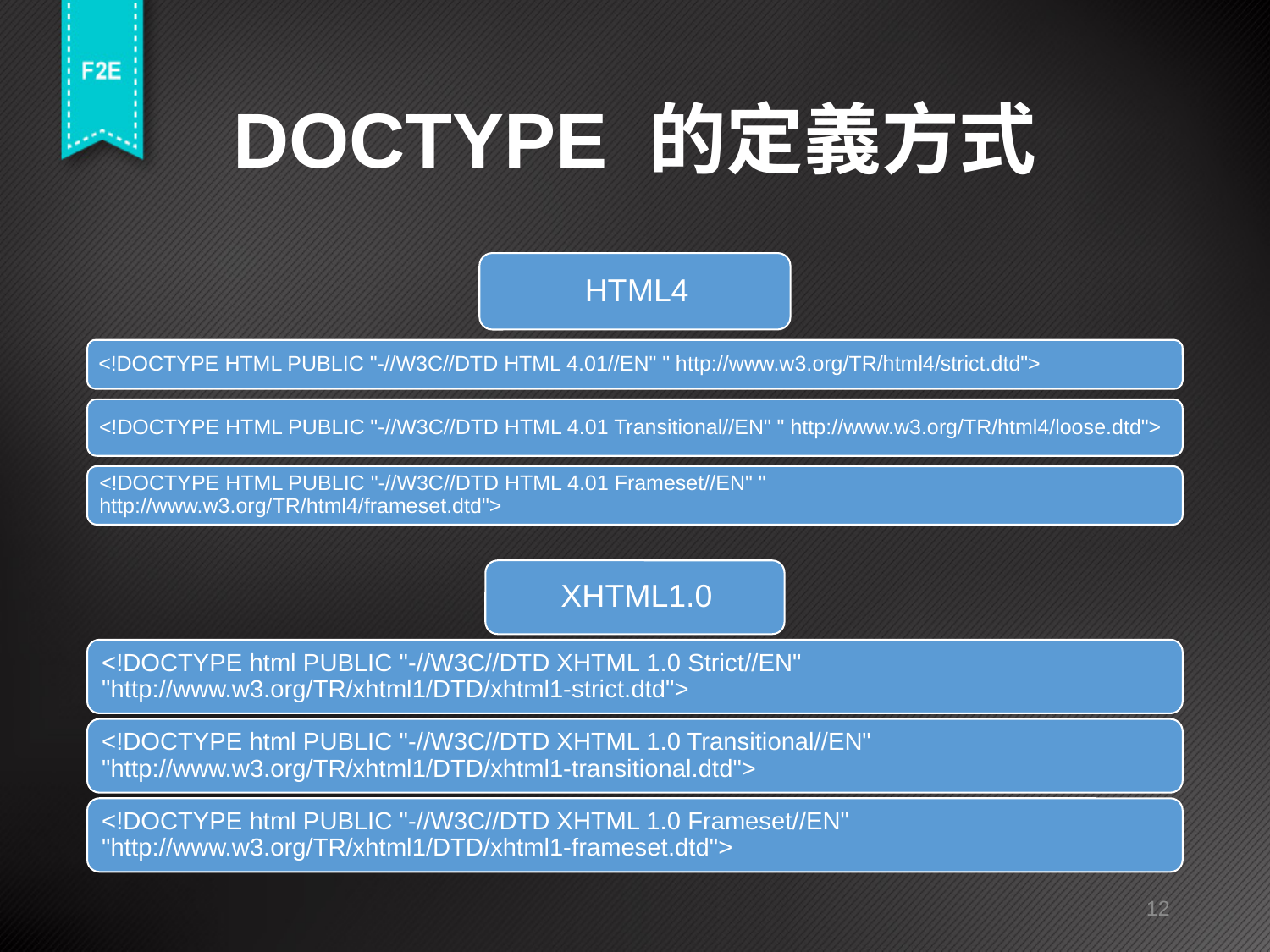

# DOCTYPE 的定義方式
HTML4
<!DOCTYPE HTML PUBLIC "-//W3C//DTD HTML 4.01//EN" " http://www.w3.org/TR/html4/strict.dtd">
<!DOCTYPE HTML PUBLIC "-//W3C//DTD HTML 4.01 Transitional//EN" " http://www.w3.org/TR/html4/loose.dtd">
<!DOCTYPE HTML PUBLIC "-//W3C//DTD HTML 4.01 Frameset//EN" " http://www.w3.org/TR/html4/frameset.dtd">
XHTML1.0
<!DOCTYPE html PUBLIC "-//W3C//DTD XHTML 1.0 Strict//EN"
"http://www.w3.org/TR/xhtml1/DTD/xhtml1-strict.dtd">
<!DOCTYPE html PUBLIC "-//W3C//DTD XHTML 1.0 Transitional//EN"
"http://www.w3.org/TR/xhtml1/DTD/xhtml1-transitional.dtd">
<!DOCTYPE html PUBLIC "-//W3C//DTD XHTML 1.0 Frameset//EN"
"http://www.w3.org/TR/xhtml1/DTD/xhtml1-frameset.dtd">
12